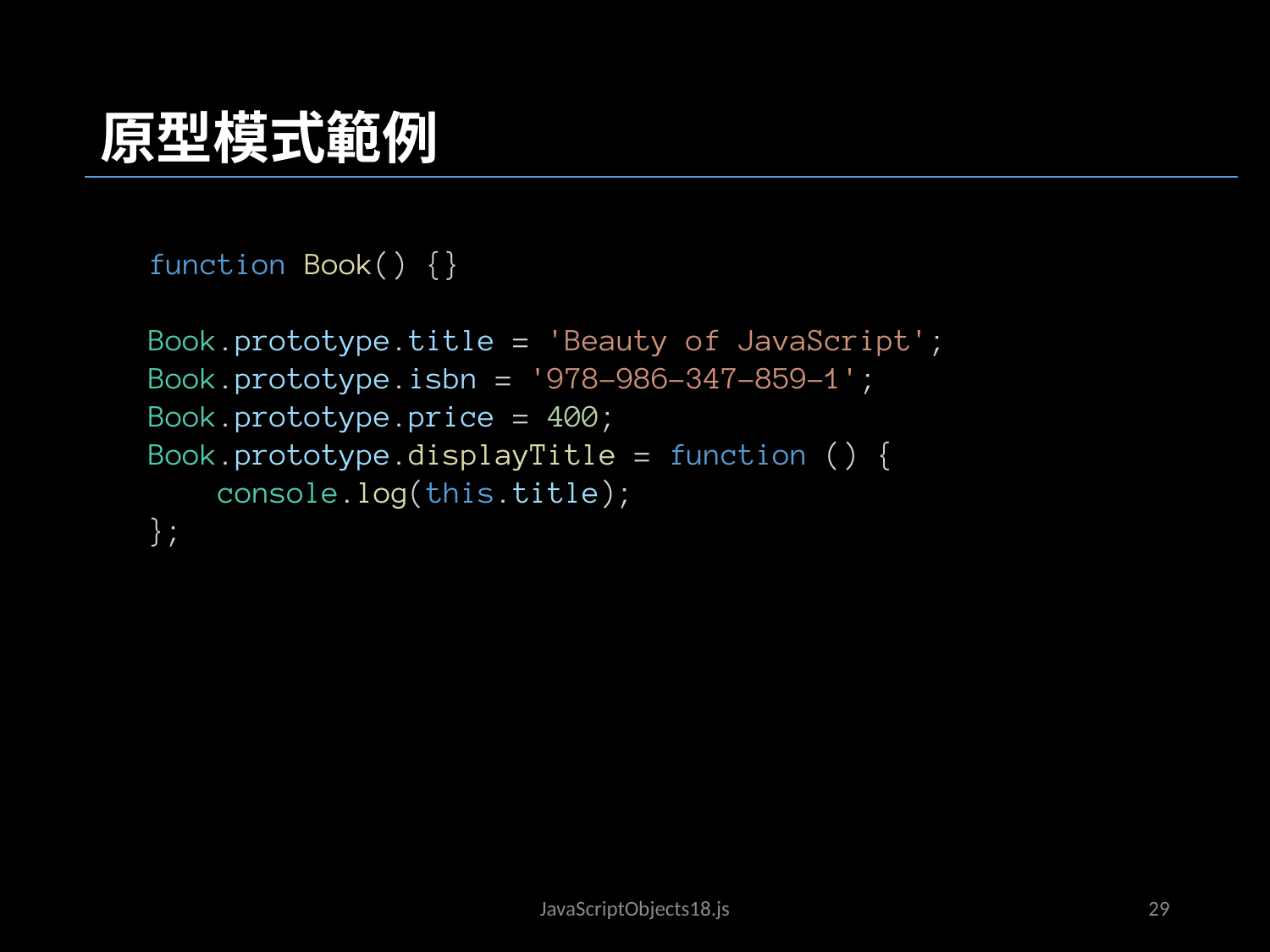

原型模式範例

function Book() {}
Book.prototype.title = 'Beauty of JavaScript';
Book.prototype.isbn = '978-986-347-859-1';
Book.prototype.price = 400;
Book.prototype.displayTitle = function () {
    console.log(this.title);
};
JavaScriptObjects02.js
JavaScriptObjects18.js
29